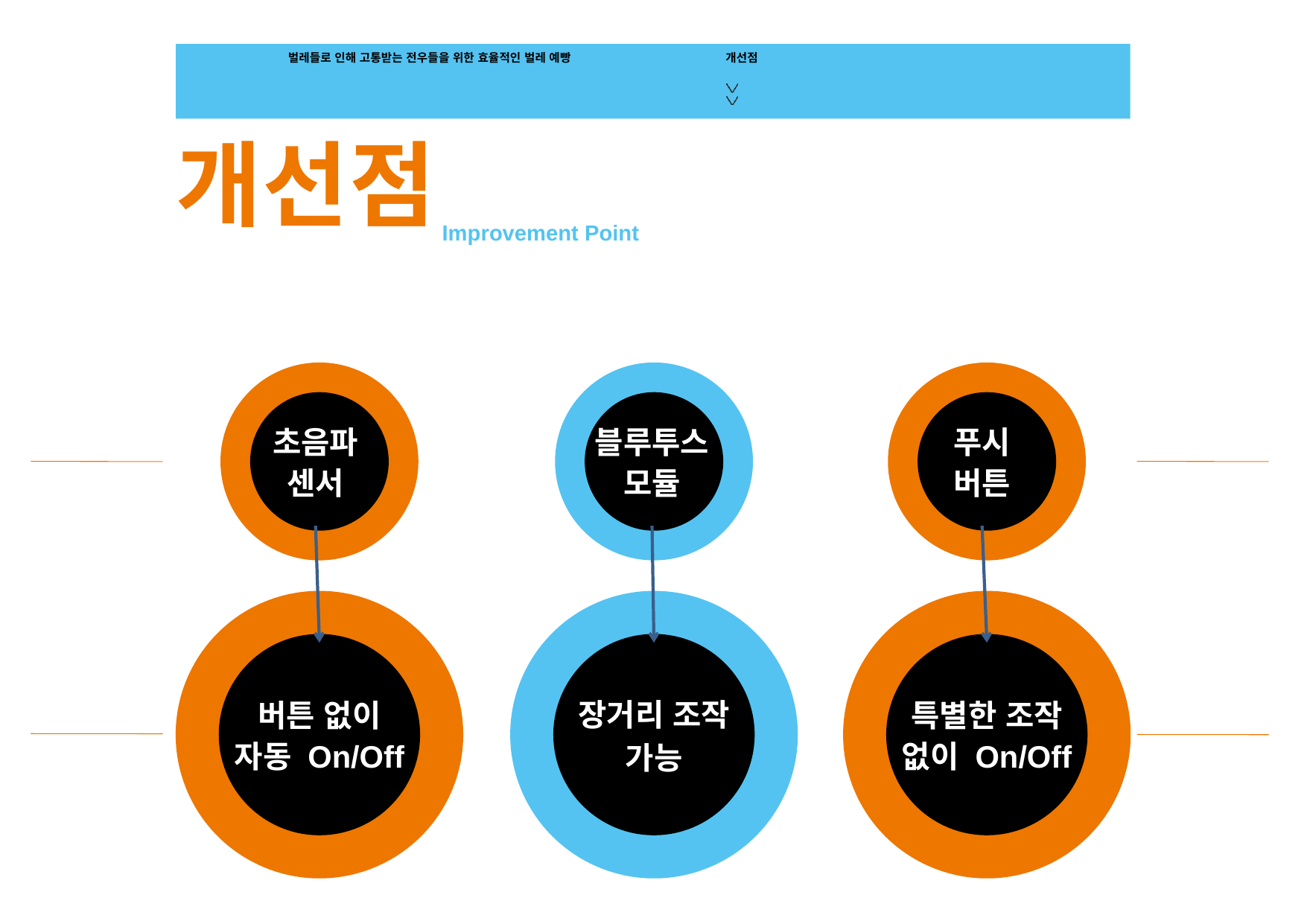

벌레들로 인해 고통받는 전우들을 위한 효율적인 벌레 예빵
개선점
개선점
Improvement Point

초음파
센서
블루투스
모듈
푸시
버튼

버튼 없이
자동 On/Off
장거리 조작
가능
특별한 조작
없이 On/Off